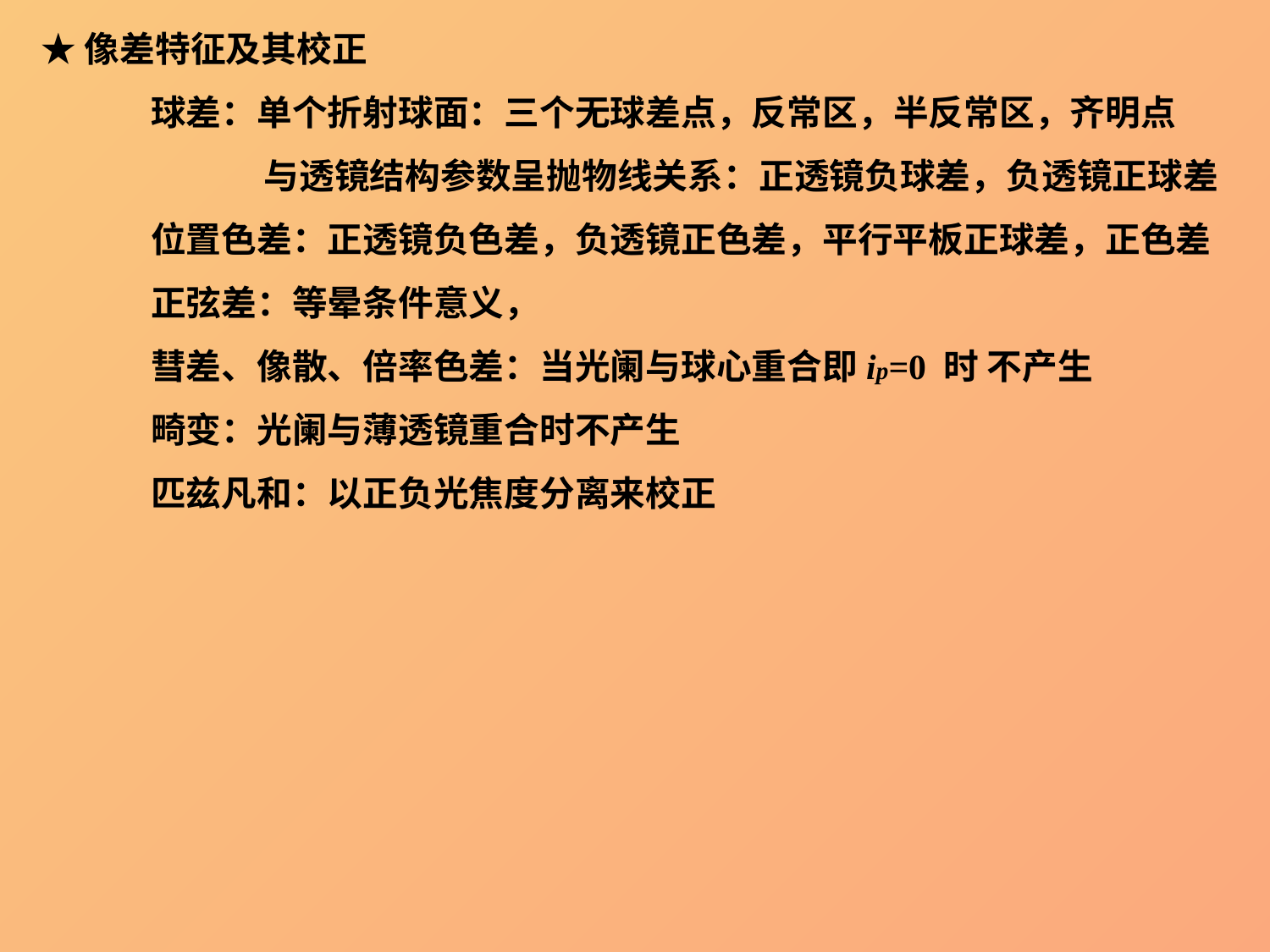

★像差特征及其校正
球差：单个折射球面：三个无球差点，反常区，半反常区，齐明点
             与透镜结构参数呈抛物线关系：正透镜负球差，负透镜正球差
位置色差：正透镜负色差，负透镜正色差，平行平板正球差，正色差
正弦差：等晕条件意义，
彗差、像散、倍率色差：当光阑与球心重合即ip=0 时 不产生
畸变：光阑与薄透镜重合时不产生
匹兹凡和：以正负光焦度分离来校正